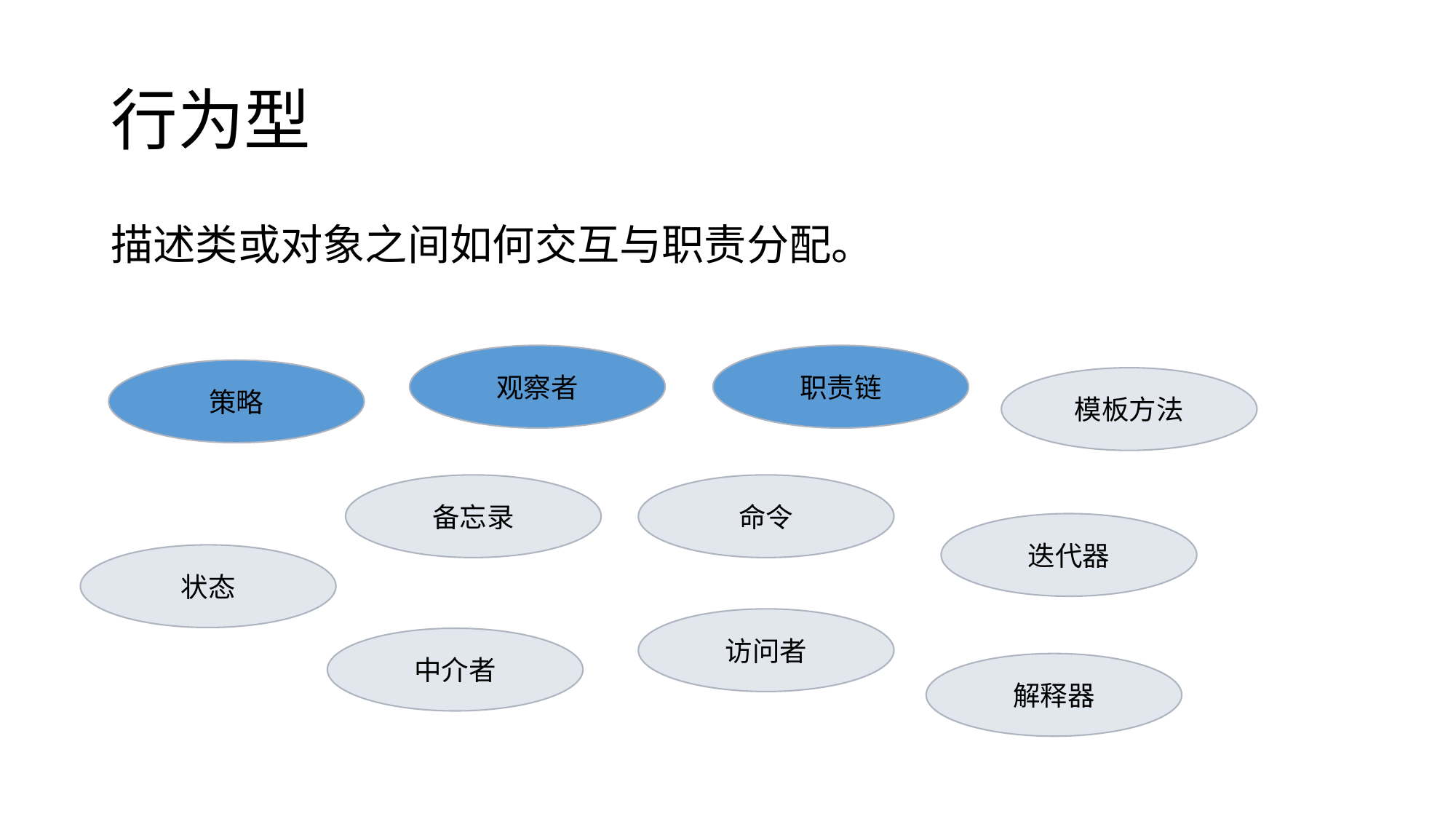

# 行为型
描述类或对象之间如何交互与职责分配。
观察者
职责链
策略
模板方法
备忘录
命令
迭代器
状态
访问者
中介者
解释器